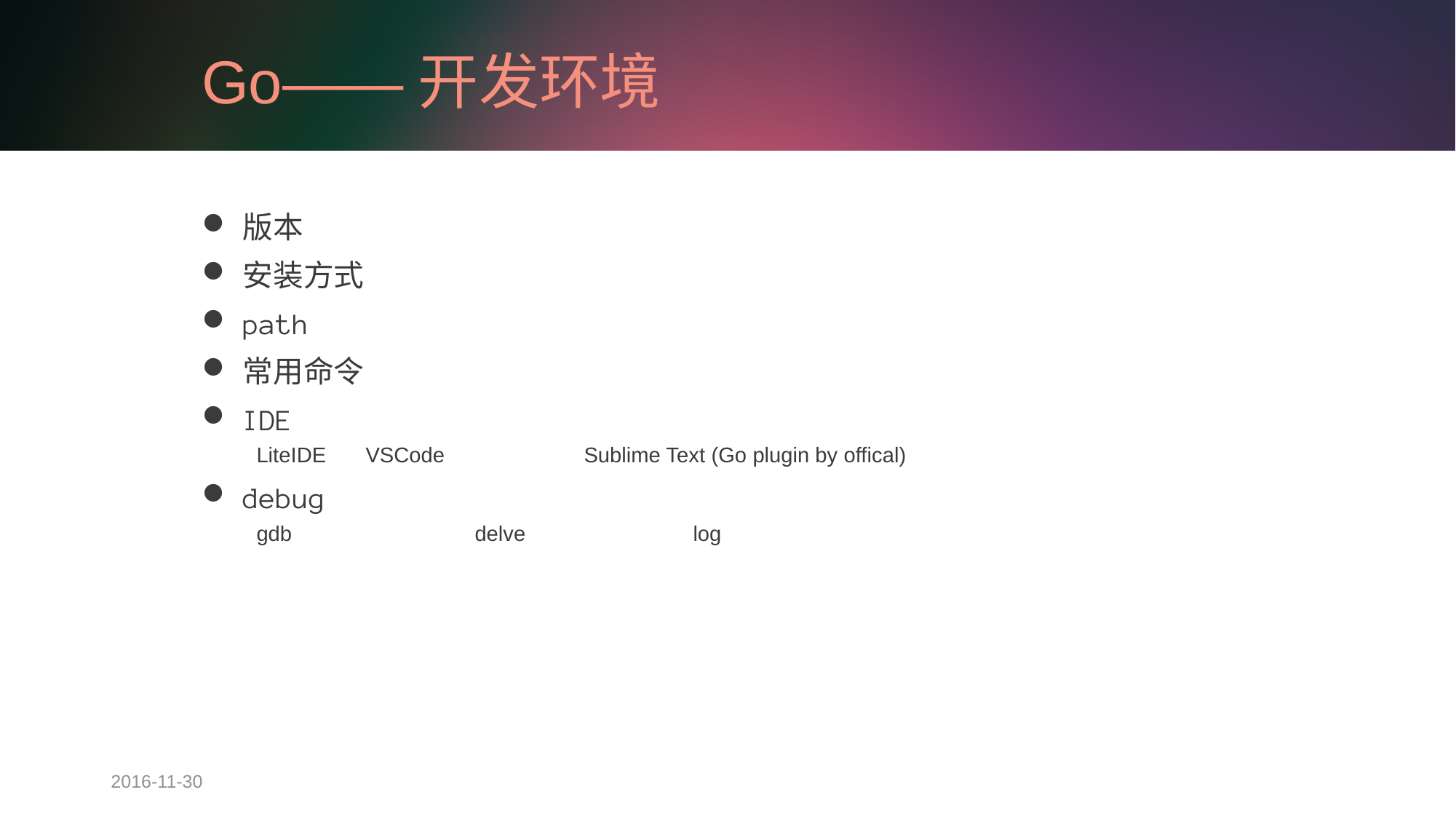

# Go——开发环境
版本
安装方式
path
常用命令
IDE
LiteIDE	VSCode		Sublime Text (Go plugin by offical)
debug
gdb		delve		log

2016-11-30
31